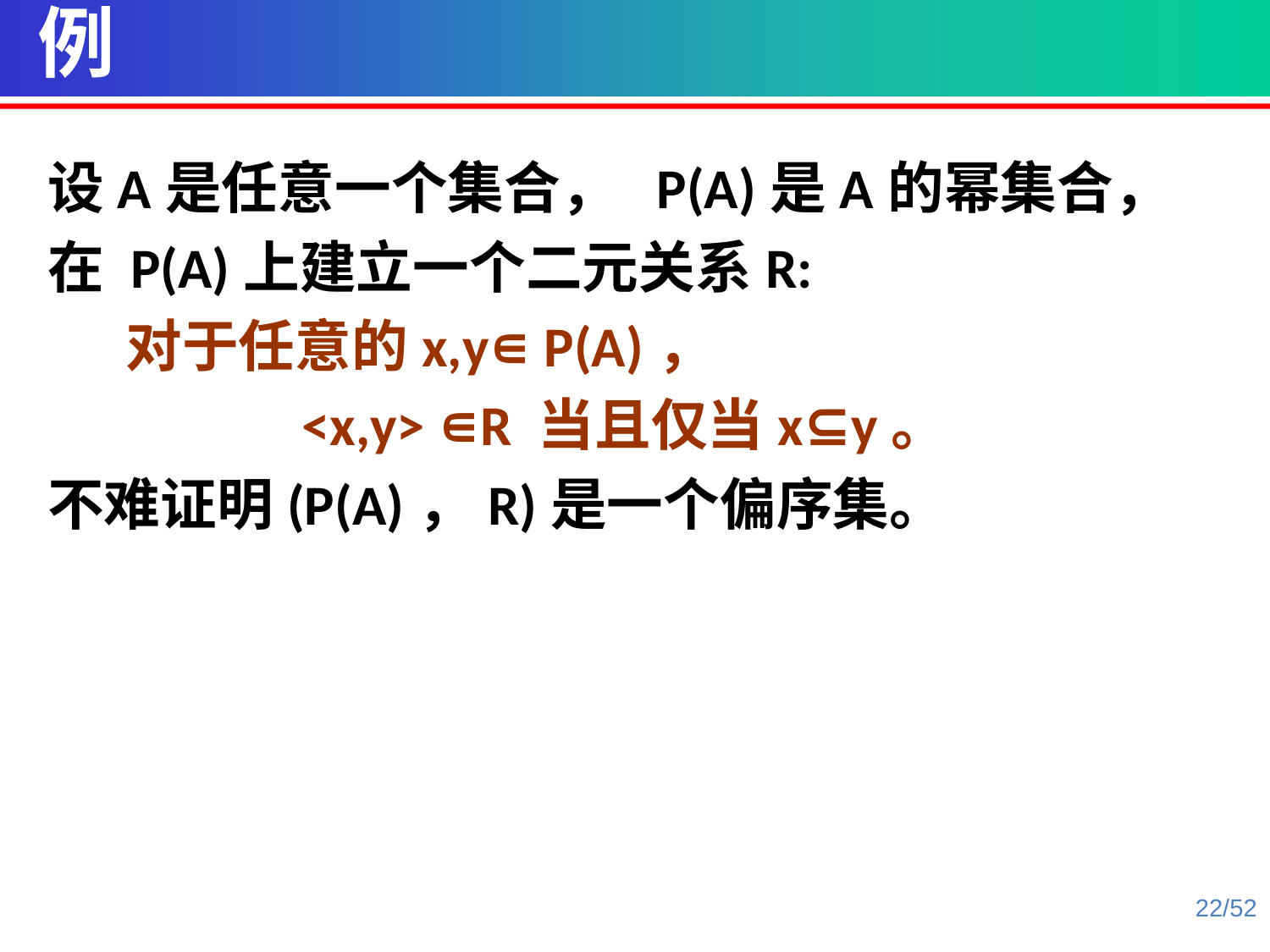

例
设A是任意一个集合，  P(A)是A的幂集合，
在 P(A)上建立一个二元关系R:
     对于任意的x,y∊ P(A)，
     		<x,y> ∊R 当且仅当x⊆y。
不难证明(P(A)，R)是一个偏序集。
22/52